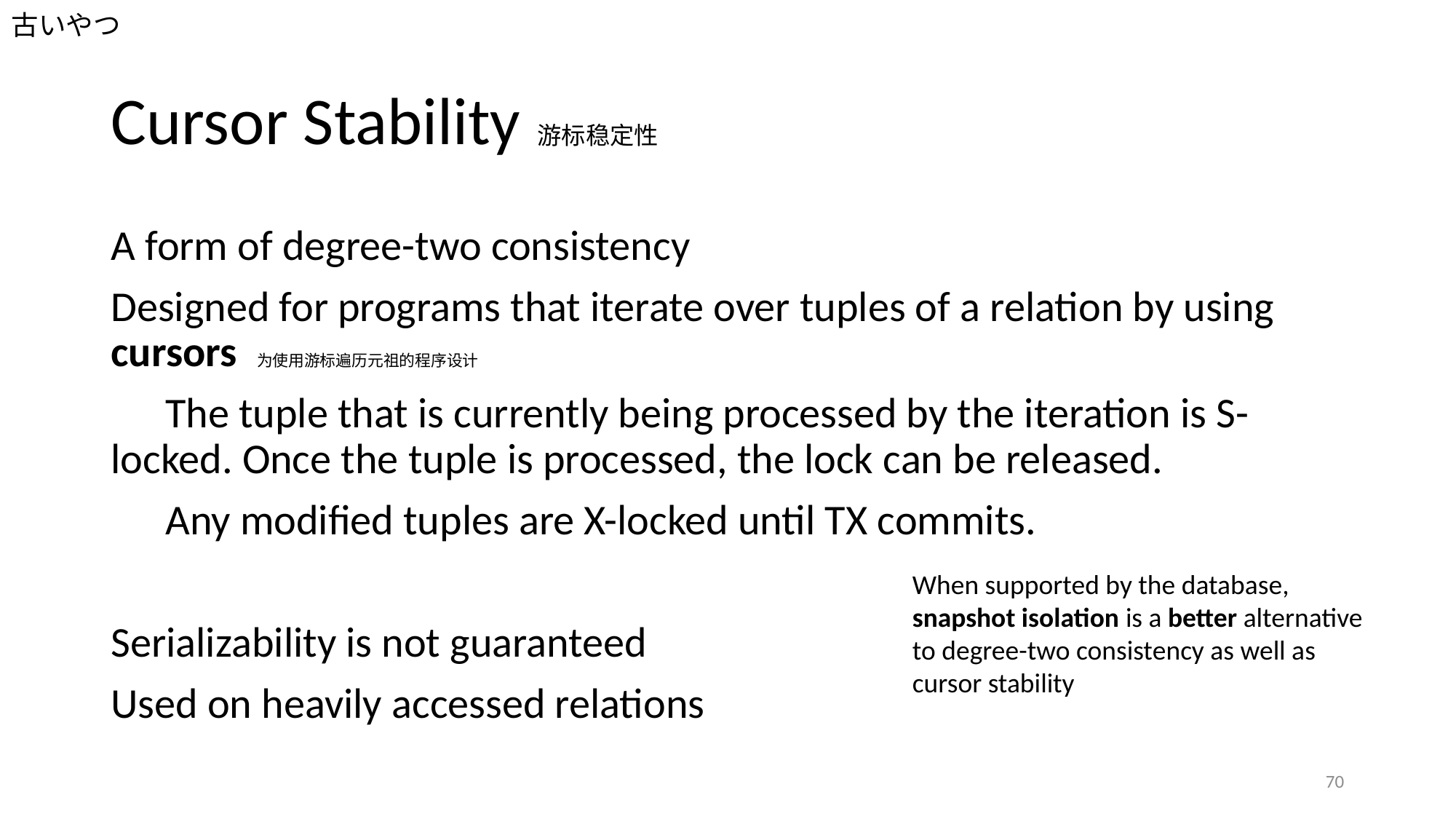

古いやつ
# Cursor Stability游标稳定性
A form of degree-two consistency
Designed for programs that iterate over tuples of a relation by using cursors 为使用游标遍历元祖的程序设计
The tuple that is currently being processed by the iteration is S-locked. Once the tuple is processed, the lock can be released.
Any modified tuples are X-locked until TX commits.

Serializability is not guaranteed
Used on heavily accessed relations
When supported by the database, snapshot isolation is a better alternative to degree-two consistency as well as cursor stability
70